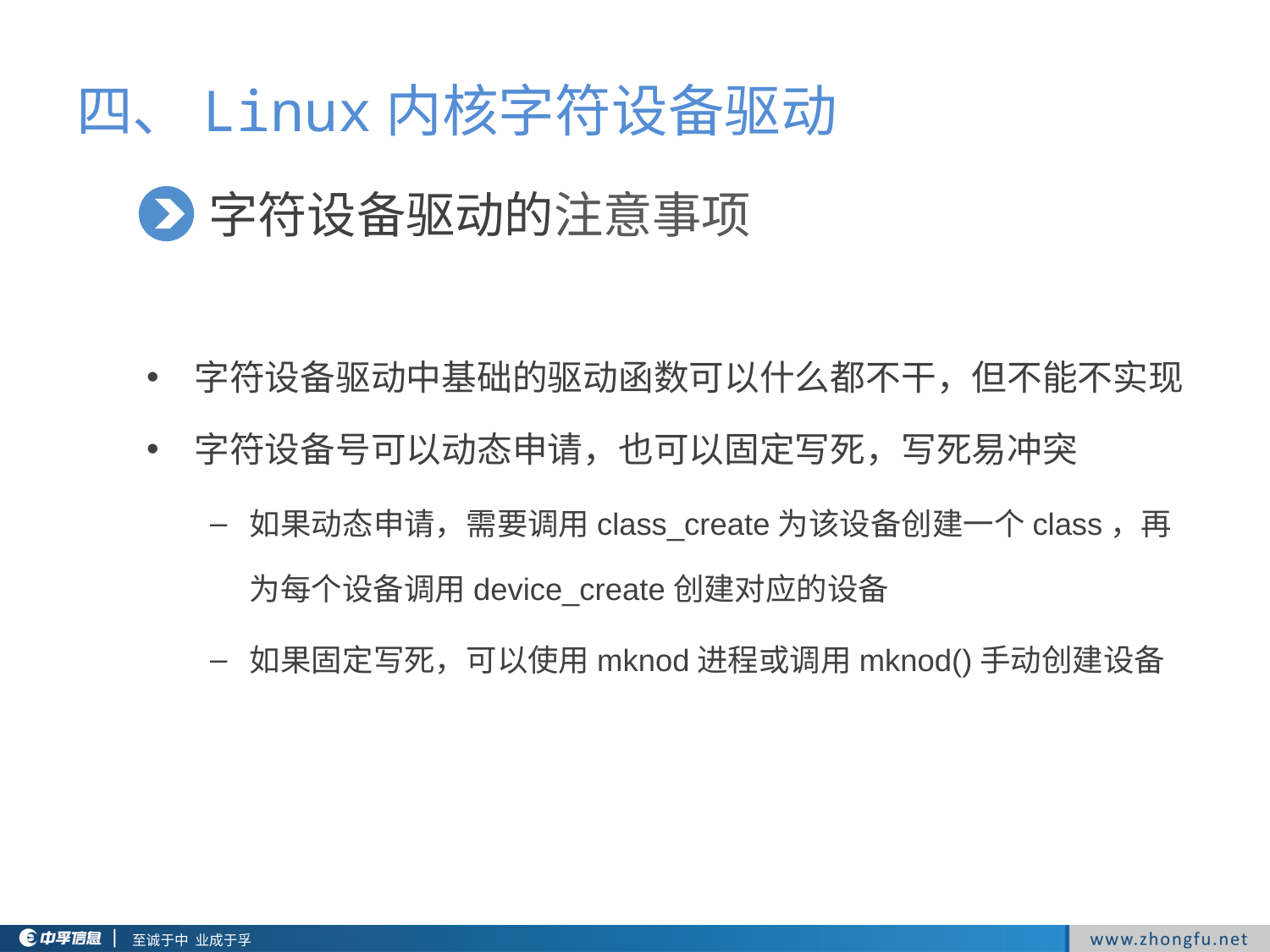

四、Linux内核字符设备驱动
字符设备驱动的注意事项

字符设备驱动中基础的驱动函数可以什么都不干，但不能不实现
字符设备号可以动态申请，也可以固定写死，写死易冲突
如果动态申请，需要调用class_create为该设备创建一个class，再为每个设备调用device_create创建对应的设备
如果固定写死，可以使用mknod进程或调用mknod()手动创建设备